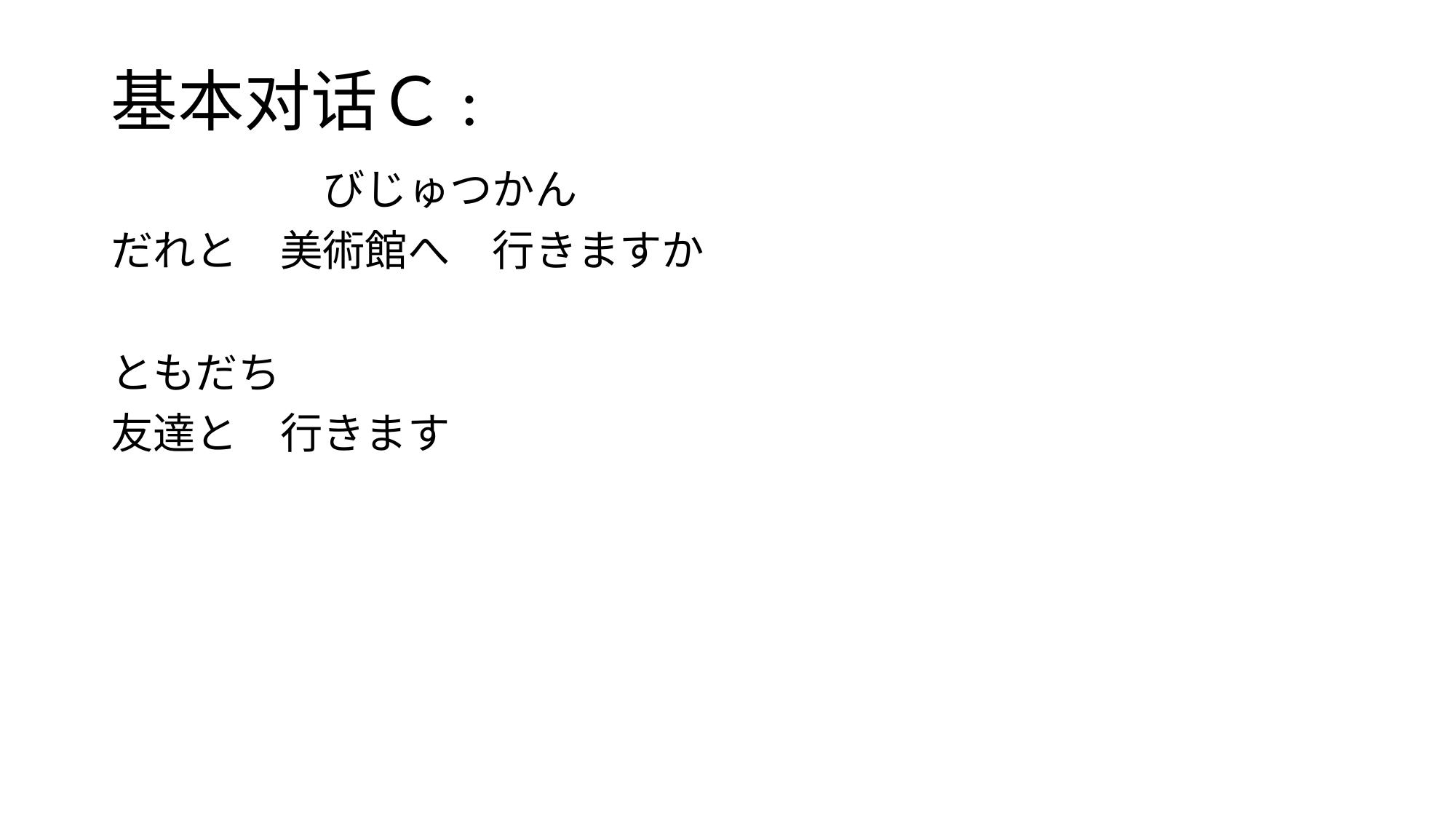

# 基本对话Ｃ:
　　　　　びじゅつかん
だれと　美術館へ　行きますか

ともだち
友達と　行きます